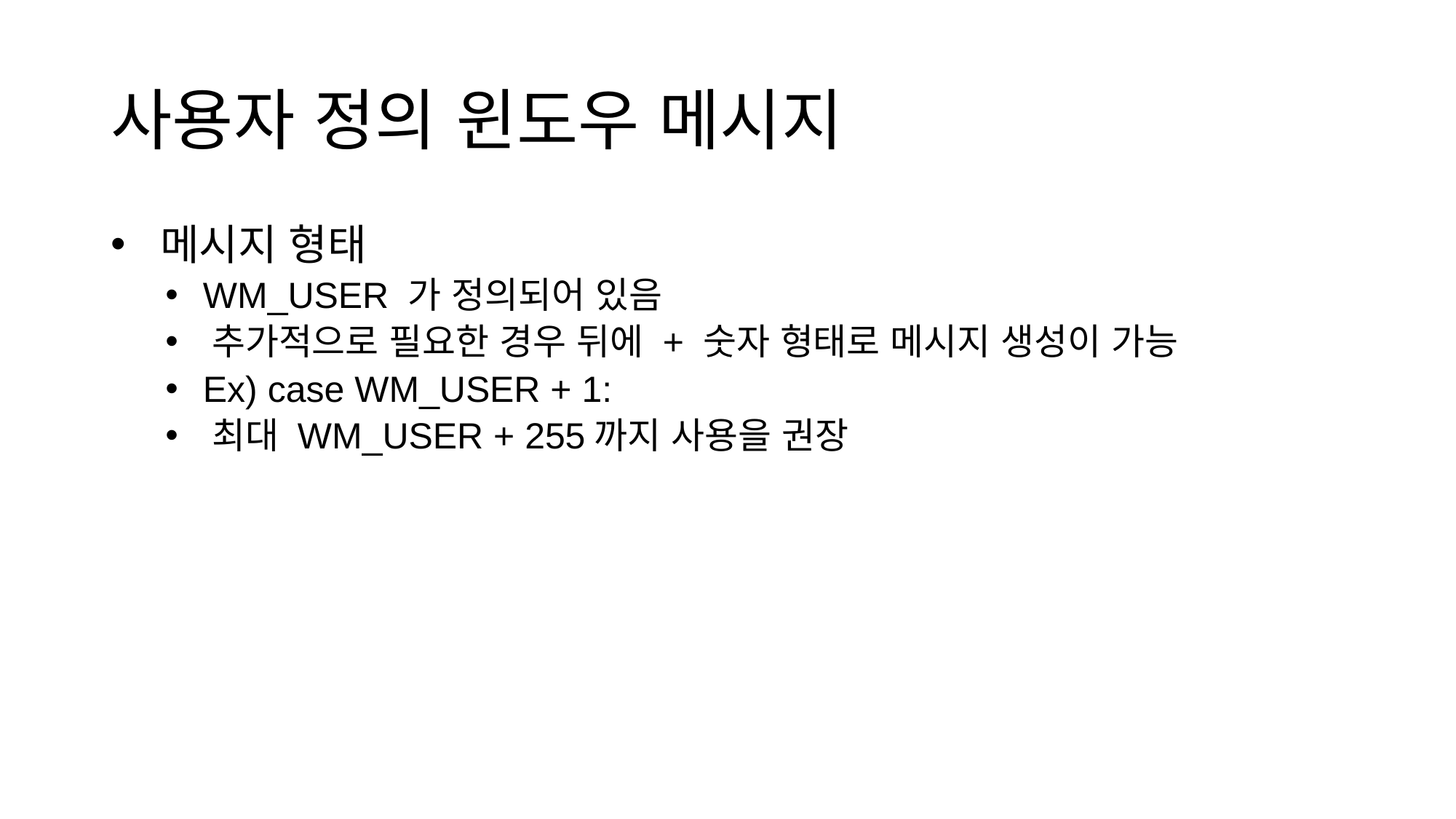

# 사용자 정의 윈도우 메시지
 메시지 형태
 WM_USER 가 정의되어 있음
 추가적으로 필요한 경우 뒤에 + 숫자 형태로 메시지 생성이 가능
 Ex) case WM_USER + 1:
 최대 WM_USER + 255까지 사용을 권장